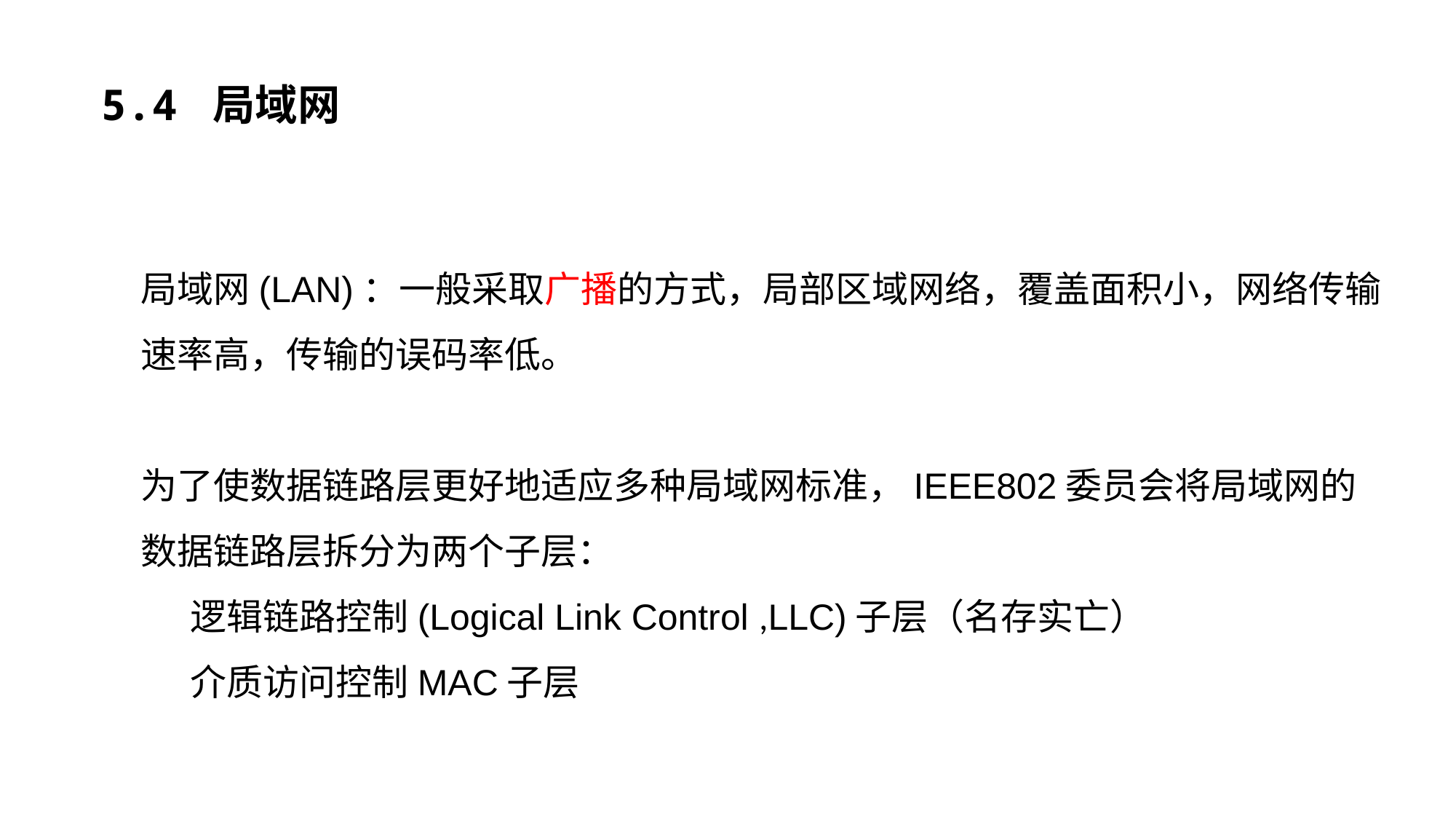

5.4 局域网
局域网(LAN)：一般采取广播的方式，局部区域网络，覆盖面积小，网络传输 速率高，传输的误码率低。

为了使数据链路层更好地适应多种局域网标准，IEEE802委员会将局域网的数据链路层拆分为两个子层：
     逻辑链路控制(Logical Link Control ,LLC)子层（名存实亡）
     介质访问控制MAC子层